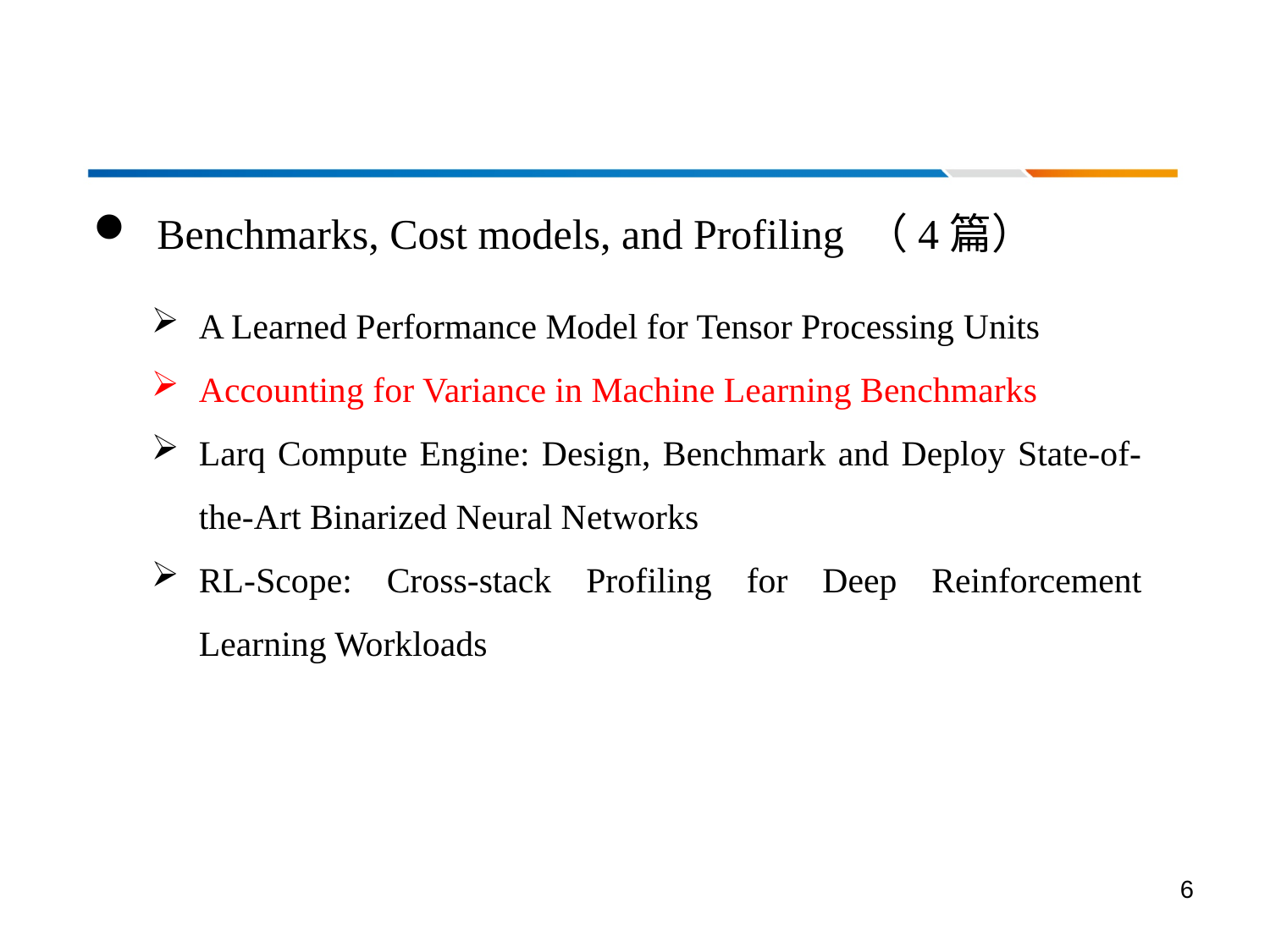

Benchmarks, Cost models, and Profiling （4篇）
A Learned Performance Model for Tensor Processing Units
Accounting for Variance in Machine Learning Benchmarks
Larq Compute Engine: Design, Benchmark and Deploy State-of-the-Art Binarized Neural Networks
RL-Scope: Cross-stack Profiling for Deep Reinforcement Learning Workloads
6